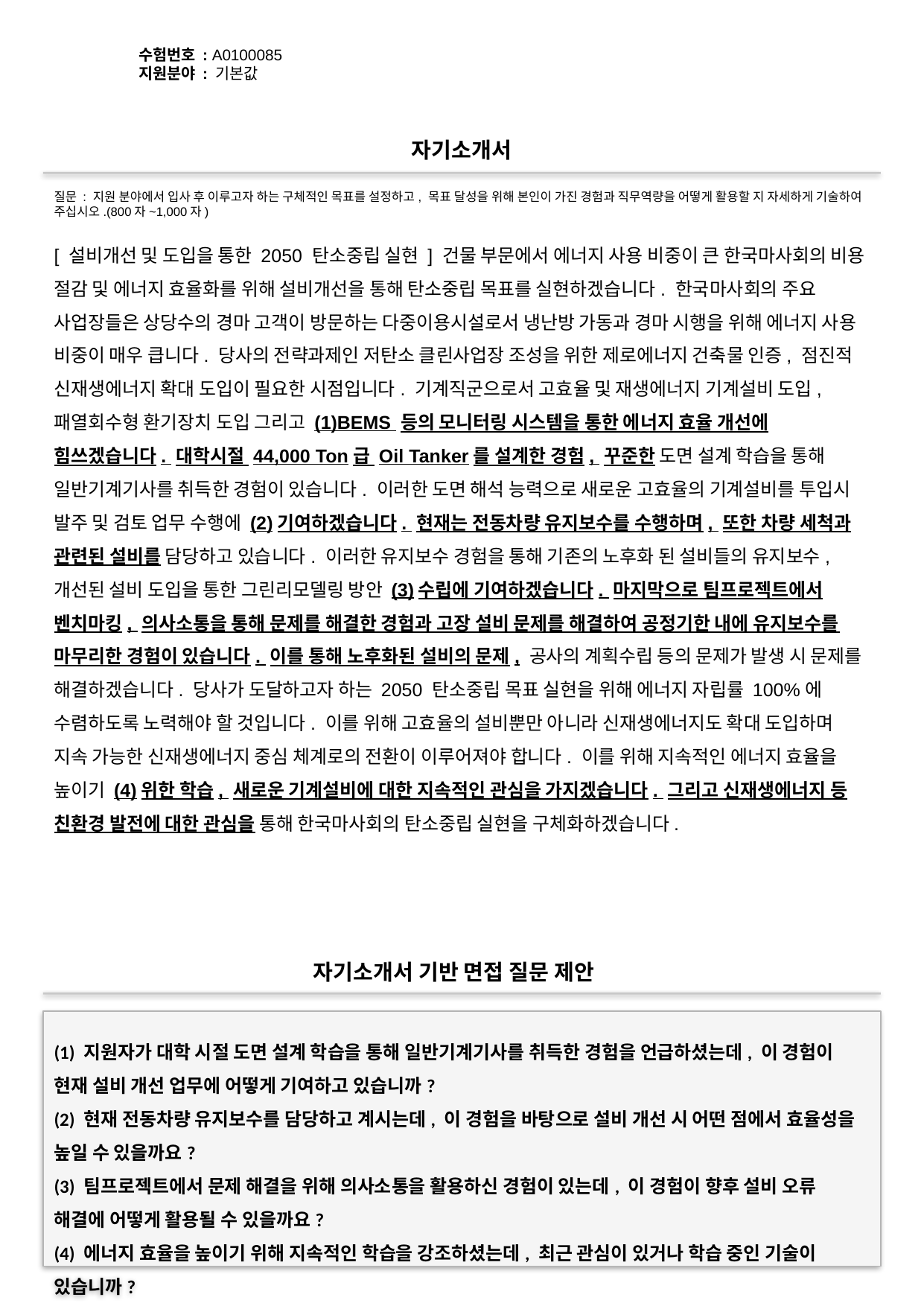

수험번호 : A0100085
지원분야 : 기본값
#

자기소개서

질문 : 지원 분야에서 입사 후 이루고자 하는 구체적인 목표를 설정하고, 목표 달성을 위해 본인이 가진 경험과 직무역량을 어떻게 활용할 지 자세하게 기술하여 주십시오.(800자~1,000자)

[ 설비개선 및 도입을 통한 2050 탄소중립 실현 ] 건물 부문에서 에너지 사용 비중이 큰 한국마사회의 비용 절감 및 에너지 효율화를 위해 설비개선을 통해 탄소중립 목표를 실현하겠습니다. 한국마사회의 주요 사업장들은 상당수의 경마 고객이 방문하는 다중이용시설로서 냉난방 가동과 경마 시행을 위해 에너지 사용 비중이 매우 큽니다. 당사의 전략과제인 저탄소 클린사업장 조성을 위한 제로에너지 건축물 인증, 점진적 신재생에너지 확대 도입이 필요한 시점입니다. 기계직군으로서 고효율 및 재생에너지 기계설비 도입, 패열회수형 환기장치 도입 그리고 (1)BEMS 등의 모니터링 시스템을 통한 에너지 효율 개선에 힘쓰겠습니다. 대학시절 44,000 Ton급 Oil Tanker를 설계한 경험, 꾸준한 도면 설계 학습을 통해 일반기계기사를 취득한 경험이 있습니다. 이러한 도면 해석 능력으로 새로운 고효율의 기계설비를 투입시 발주 및 검토 업무 수행에 (2)기여하겠습니다. 현재는 전동차량 유지보수를 수행하며, 또한 차량 세척과 관련된 설비를 담당하고 있습니다. 이러한 유지보수 경험을 통해 기존의 노후화 된 설비들의 유지보수, 개선된 설비 도입을 통한 그린리모델링 방안 (3)수립에 기여하겠습니다. 마지막으로 팀프로젝트에서 벤치마킹, 의사소통을 통해 문제를 해결한 경험과 고장 설비 문제를 해결하여 공정기한 내에 유지보수를 마무리한 경험이 있습니다. 이를 통해 노후화된 설비의 문제, 공사의 계획수립 등의 문제가 발생 시 문제를 해결하겠습니다. 당사가 도달하고자 하는 2050 탄소중립 목표 실현을 위해 에너지 자립률 100%에 수렴하도록 노력해야 할 것입니다. 이를 위해 고효율의 설비뿐만 아니라 신재생에너지도 확대 도입하며 지속 가능한 신재생에너지 중심 체계로의 전환이 이루어져야 합니다. 이를 위해 지속적인 에너지 효율을 높이기 (4)위한 학습, 새로운 기계설비에 대한 지속적인 관심을 가지겠습니다. 그리고 신재생에너지 등 친환경 발전에 대한 관심을 통해 한국마사회의 탄소중립 실현을 구체화하겠습니다.

자기소개서 기반 면접 질문 제안

(1) 지원자가 대학 시절 도면 설계 학습을 통해 일반기계기사를 취득한 경험을 언급하셨는데, 이 경험이 현재 설비 개선 업무에 어떻게 기여하고 있습니까?
(2) 현재 전동차량 유지보수를 담당하고 계시는데, 이 경험을 바탕으로 설비 개선 시 어떤 점에서 효율성을 높일 수 있을까요?
(3) 팀프로젝트에서 문제 해결을 위해 의사소통을 활용하신 경험이 있는데, 이 경험이 향후 설비 오류 해결에 어떻게 활용될 수 있을까요?
(4) 에너지 효율을 높이기 위해 지속적인 학습을 강조하셨는데, 최근 관심이 있거나 학습 중인 기술이 있습니까?